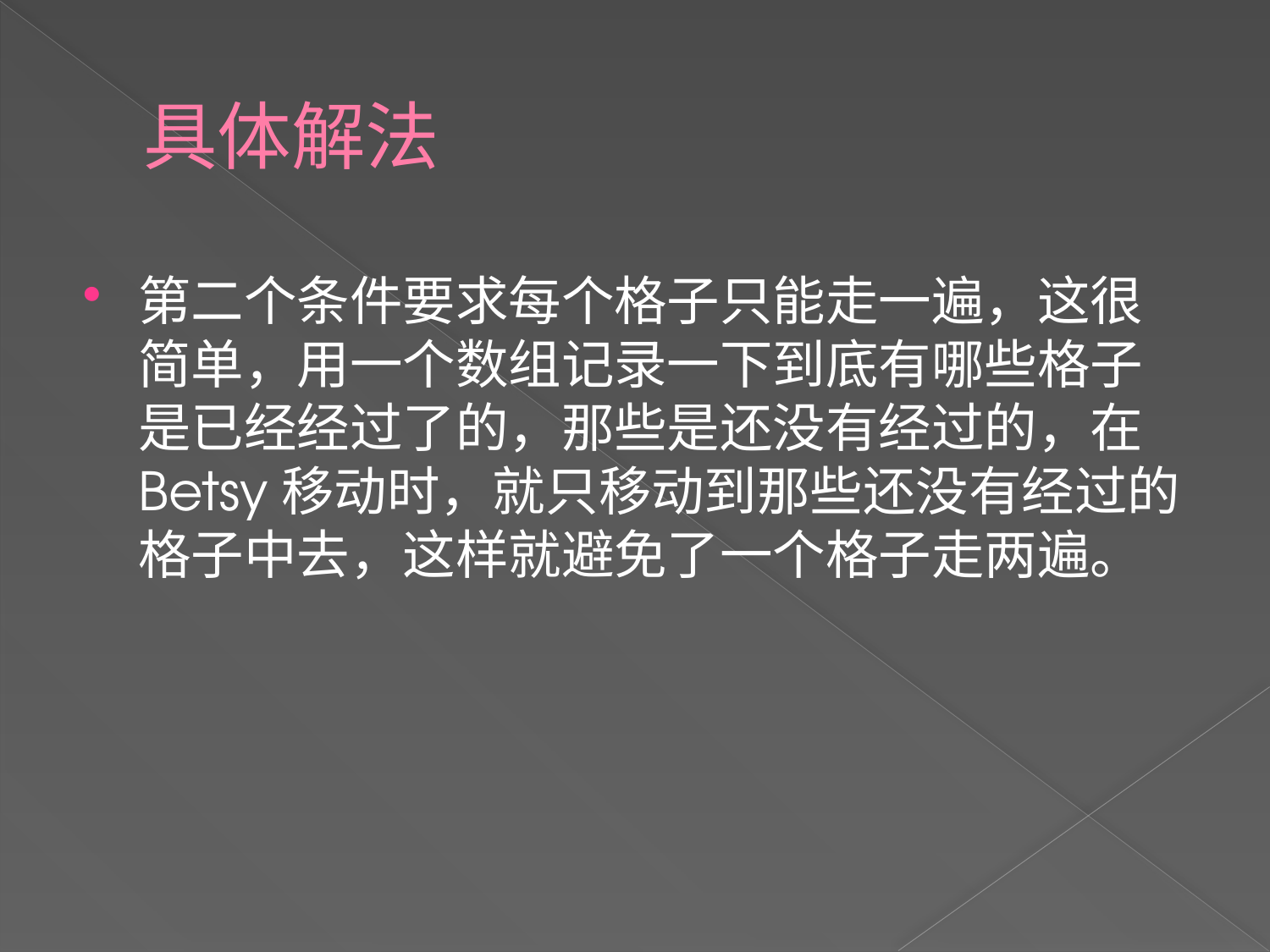

# 具体解法
第二个条件要求每个格子只能走一遍，这很简单，用一个数组记录一下到底有哪些格子是已经经过了的，那些是还没有经过的，在Betsy移动时，就只移动到那些还没有经过的格子中去，这样就避免了一个格子走两遍。